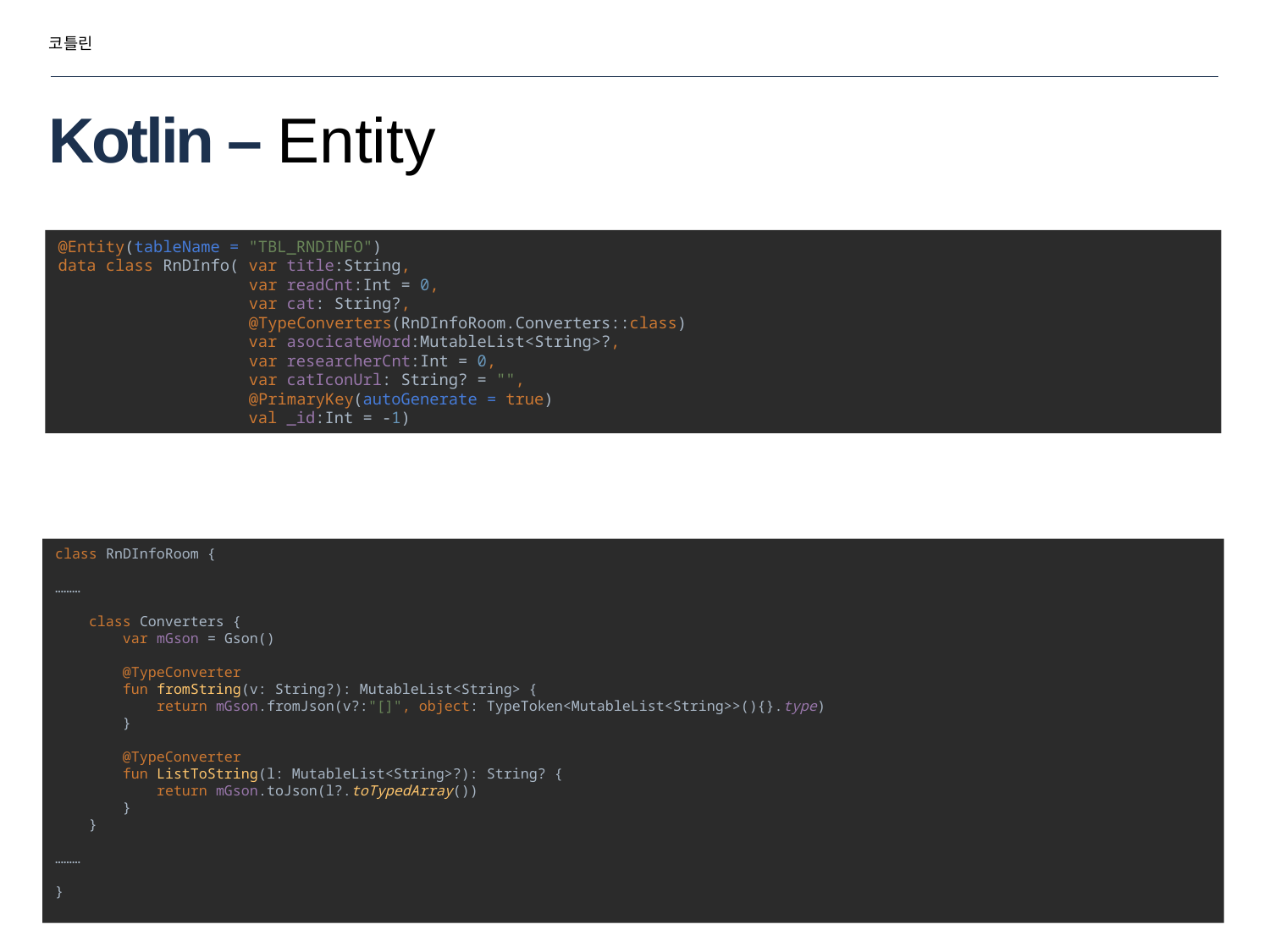

코틀린
# Kotlin – Entity

@Entity(tableName = "TBL_RNDINFO")
data class RnDInfo( var title:String,
                    var readCnt:Int = 0,
                    var cat: String?,
                    @TypeConverters(RnDInfoRoom.Converters::class)
                    var asocicateWord:MutableList<String>?,
                    var researcherCnt:Int = 0,
                    var catIconUrl: String? = "",
                    @PrimaryKey(autoGenerate = true)
                    val _id:Int = -1)
class RnDInfoRoom {
………
    class Converters {
        var mGson = Gson()
        @TypeConverter
        fun fromString(v: String?): MutableList<String> {
            return mGson.fromJson(v?:"[]", object: TypeToken<MutableList<String>>(){}.type)
        }
        @TypeConverter
        fun ListToString(l: MutableList<String>?): String? {
            return mGson.toJson(l?.toTypedArray())
        }
    }
………

}